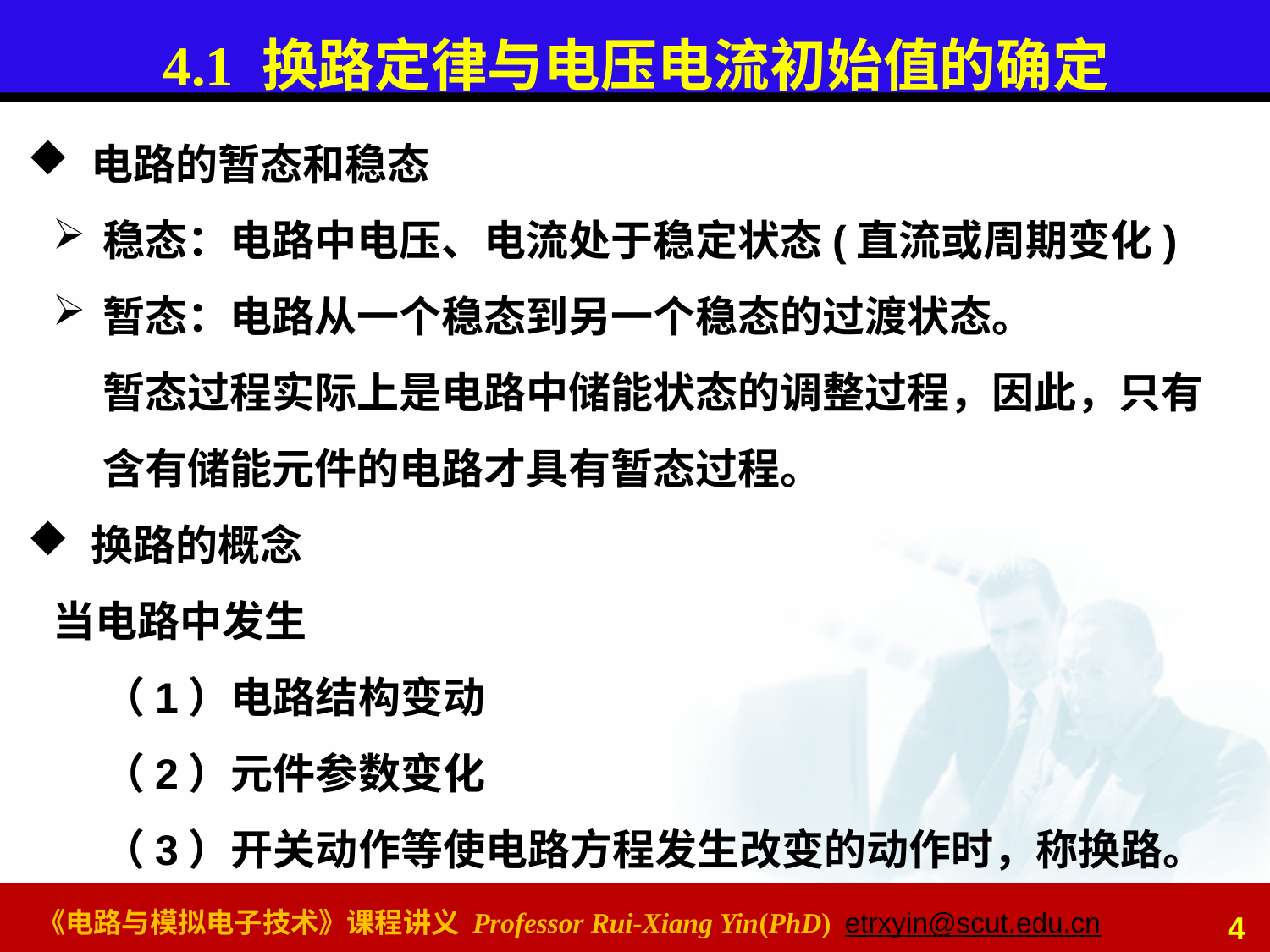

# 4.1 换路定律与电压电流初始值的确定
电路的暂态和稳态
稳态：电路中电压、电流处于稳定状态(直流或周期变化)
暂态：电路从一个稳态到另一个稳态的过渡状态。
暂态过程实际上是电路中储能状态的调整过程，因此，只有含有储能元件的电路才具有暂态过程。
换路的概念
当电路中发生
（1）电路结构变动
（2）元件参数变化
（3）开关动作等使电路方程发生改变的动作时，称换路。
4